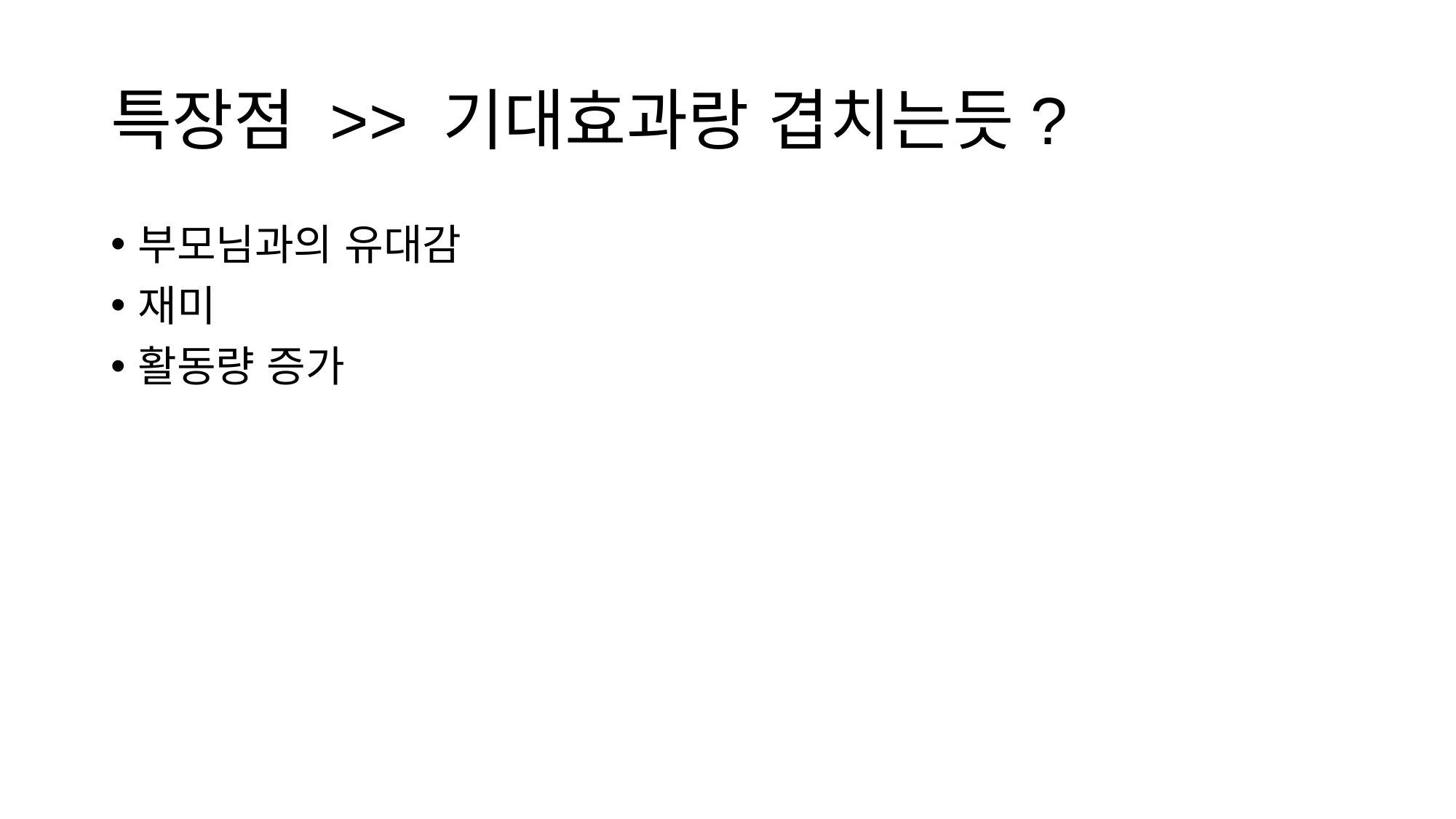

# 특장점 >> 기대효과랑 겹치는듯?
부모님과의 유대감
재미
활동량 증가